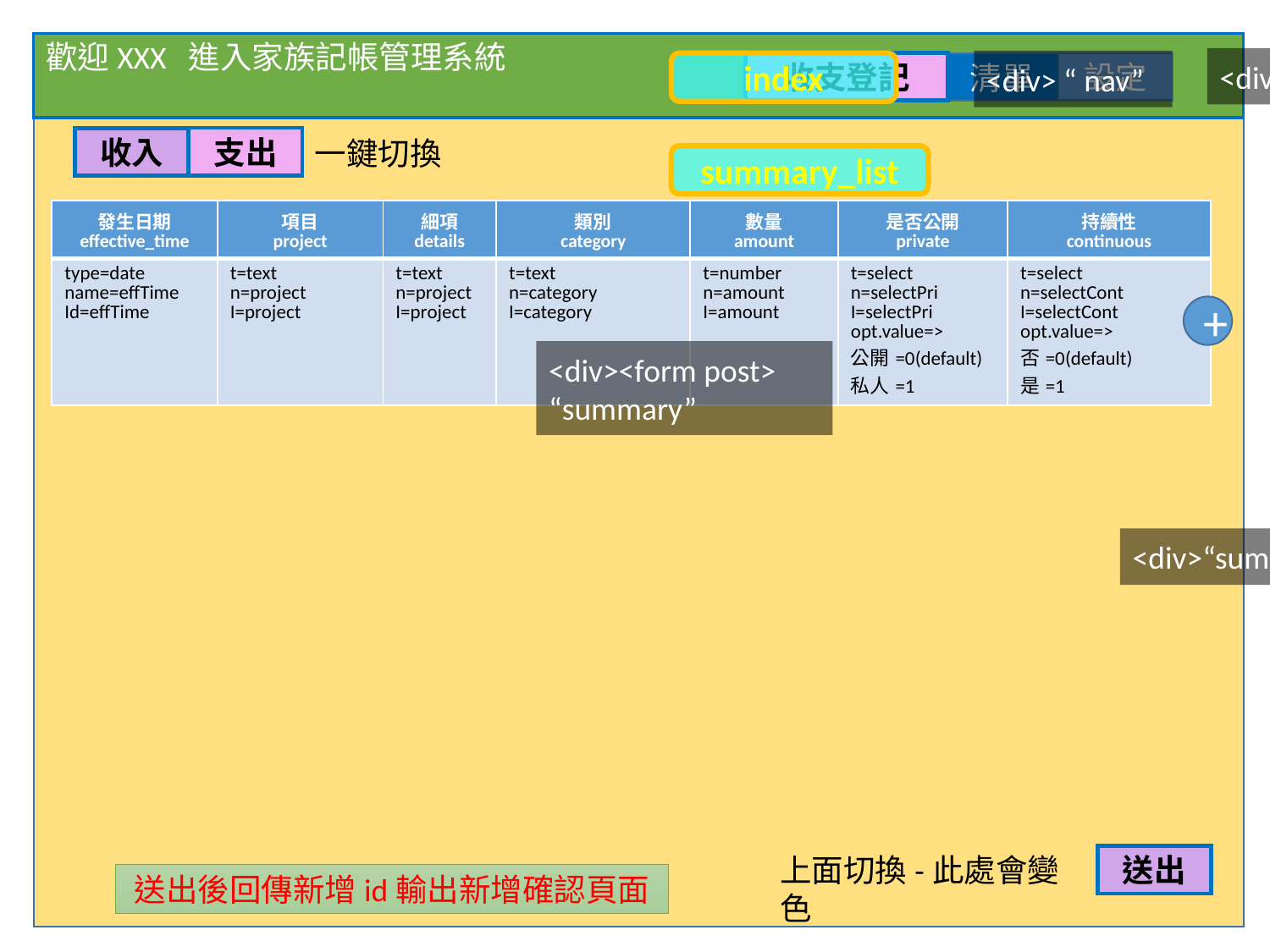

歡迎XXX  進入家族記帳管理系統
<div> “ top”
<div> “ nav”
收支登記
index
設定
清單

支出
一鍵切換
收入
summary_list
| 發生日期 effective\_time | 項目 project | 細項 details | 類別 category | 數量 amount | 是否公開 private | 持續性 continuous |
| --- | --- | --- | --- | --- | --- | --- |
| type=date name=effTime Id=effTime | t=text n=project I=project | t=text n=project I=project | t=text n=category I=category | t=number n=amount I=amount | t=select n=selectPri I=selectPri opt.value=> 公開=0(default) 私人=1 | t=select n=selectCont I=selectCont opt.value=> 否=0(default) 是=1 |
+
<div><form post>
“summary”
<div>“summary-list”
上面切換-此處會變色
送出
送出後回傳新增id輸出新增確認頁面